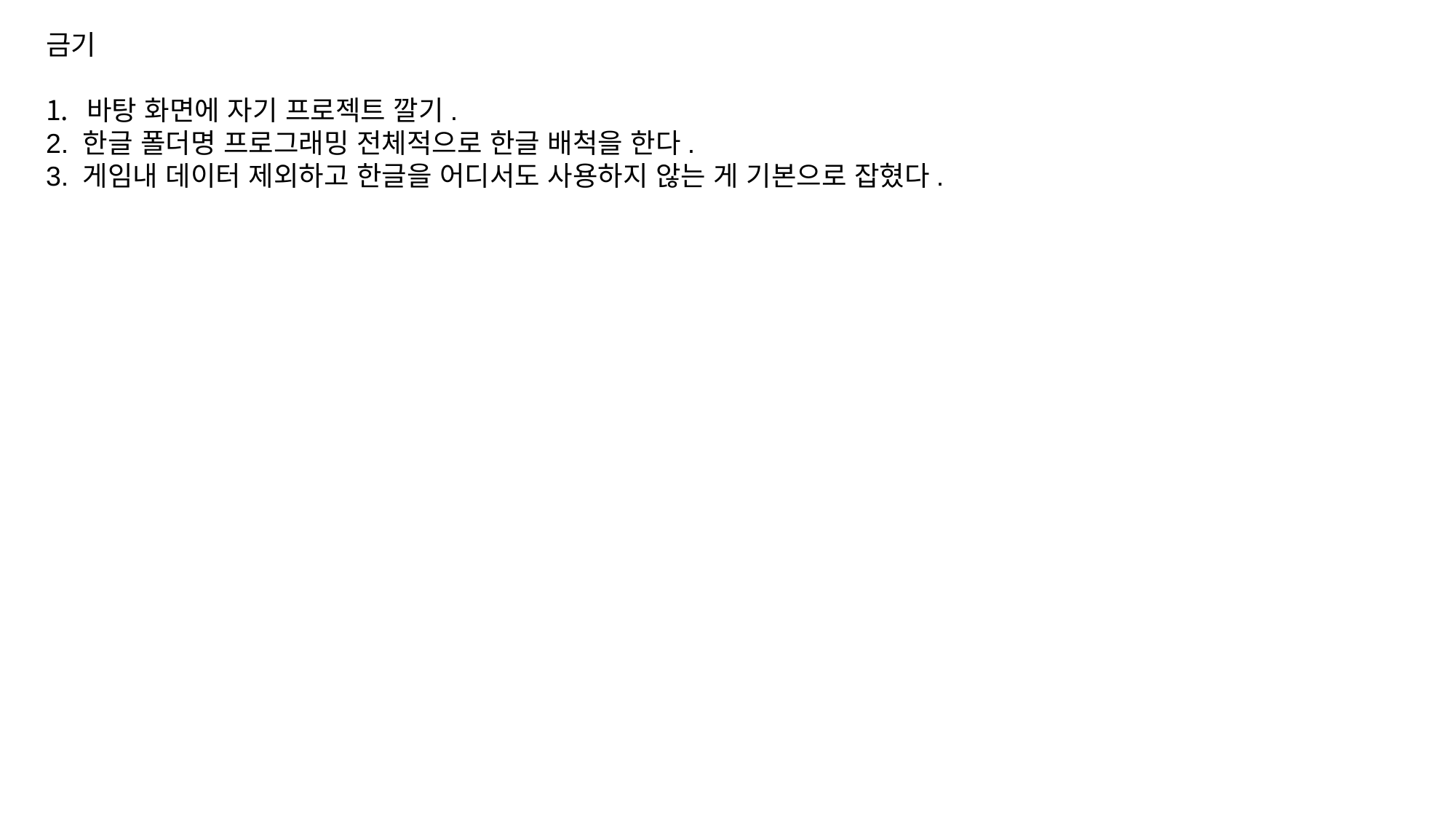

금기

바탕 화면에 자기 프로젝트 깔기.
2. 한글 폴더명 프로그래밍 전체적으로 한글 배척을 한다.
3. 게임내 데이터 제외하고 한글을 어디서도 사용하지 않는 게 기본으로 잡혔다.